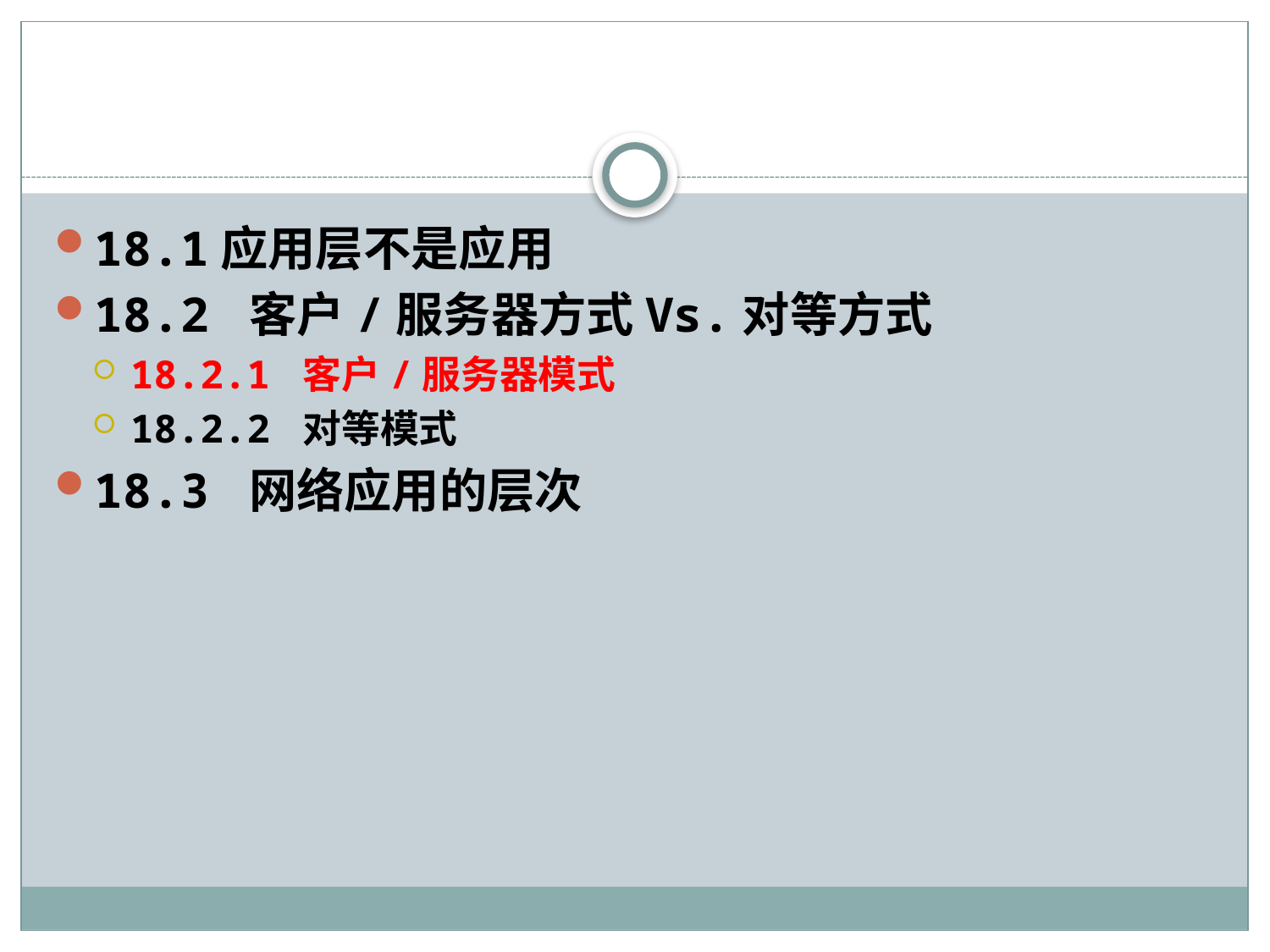

#
18.1应用层不是应用
18.2 客户/服务器方式Vs.对等方式
18.2.1 客户/服务器模式
18.2.2 对等模式
18.3 网络应用的层次